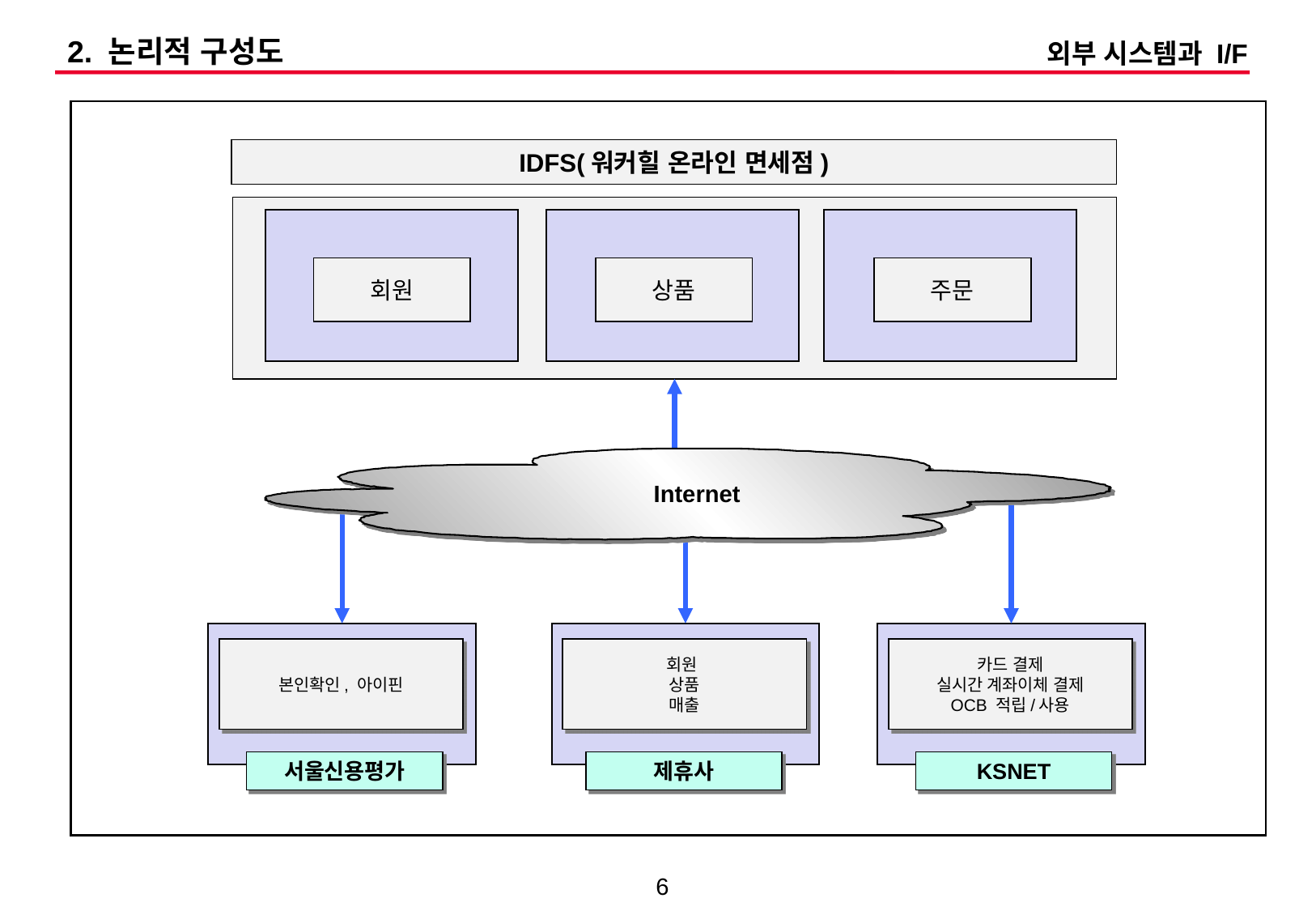

# 2. 논리적 구성도
외부 시스템과 I/F
|  |
| --- |
IDFS(워커힐 온라인 면세점)
00
회원
상품
주문
회원
상품
주문

Internet

본인확인, 아이핀
회원
상품
매출
카드 결제
실시간 계좌이체 결제
OCB 적립/사용
서울신용평가
제휴사
KSNET